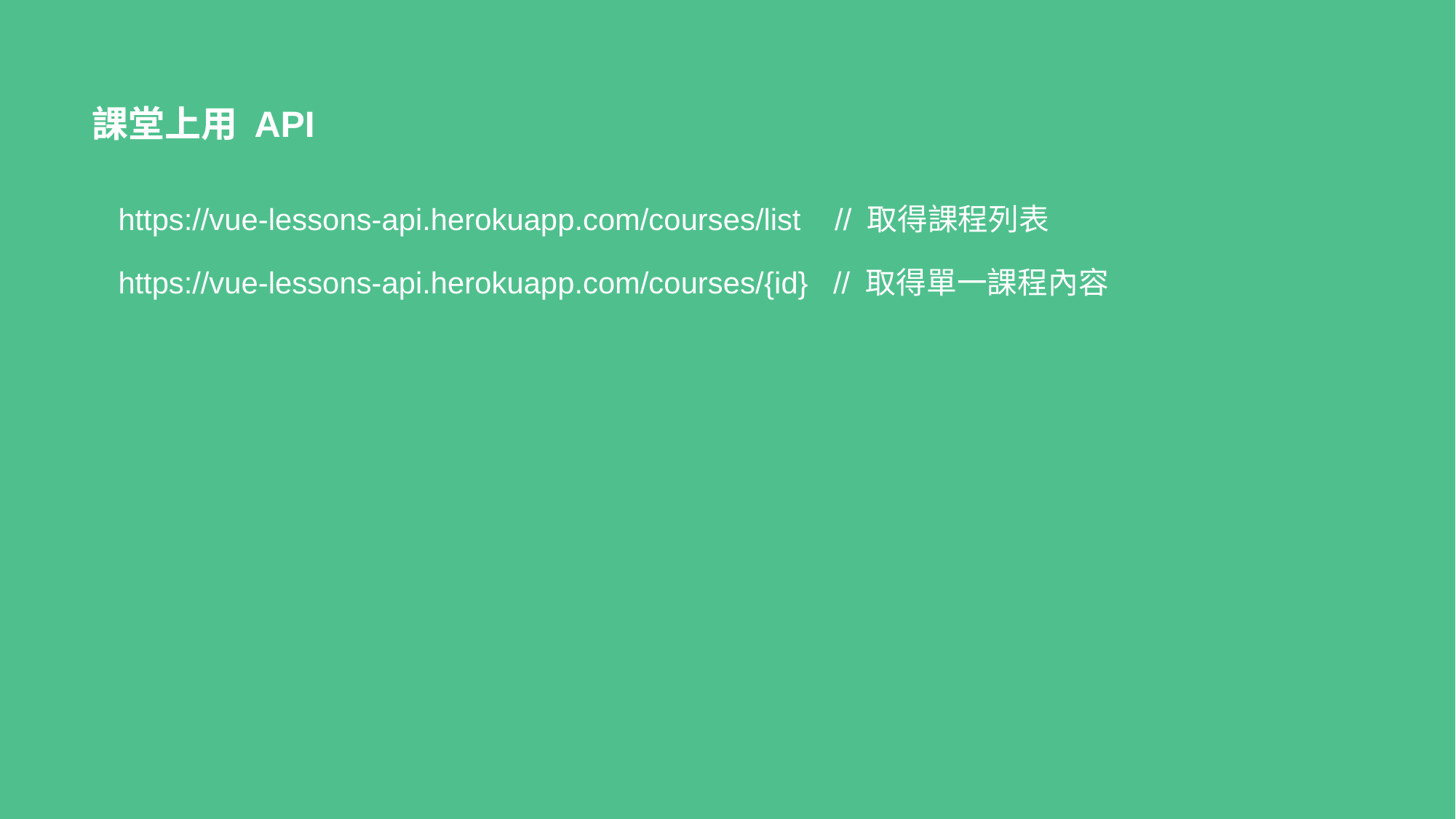

# 課堂上用 API
https://vue-lessons-api.herokuapp.com/courses/list    // 取得課程列表
https://vue-lessons-api.herokuapp.com/courses/{id}   // 取得單一課程內容